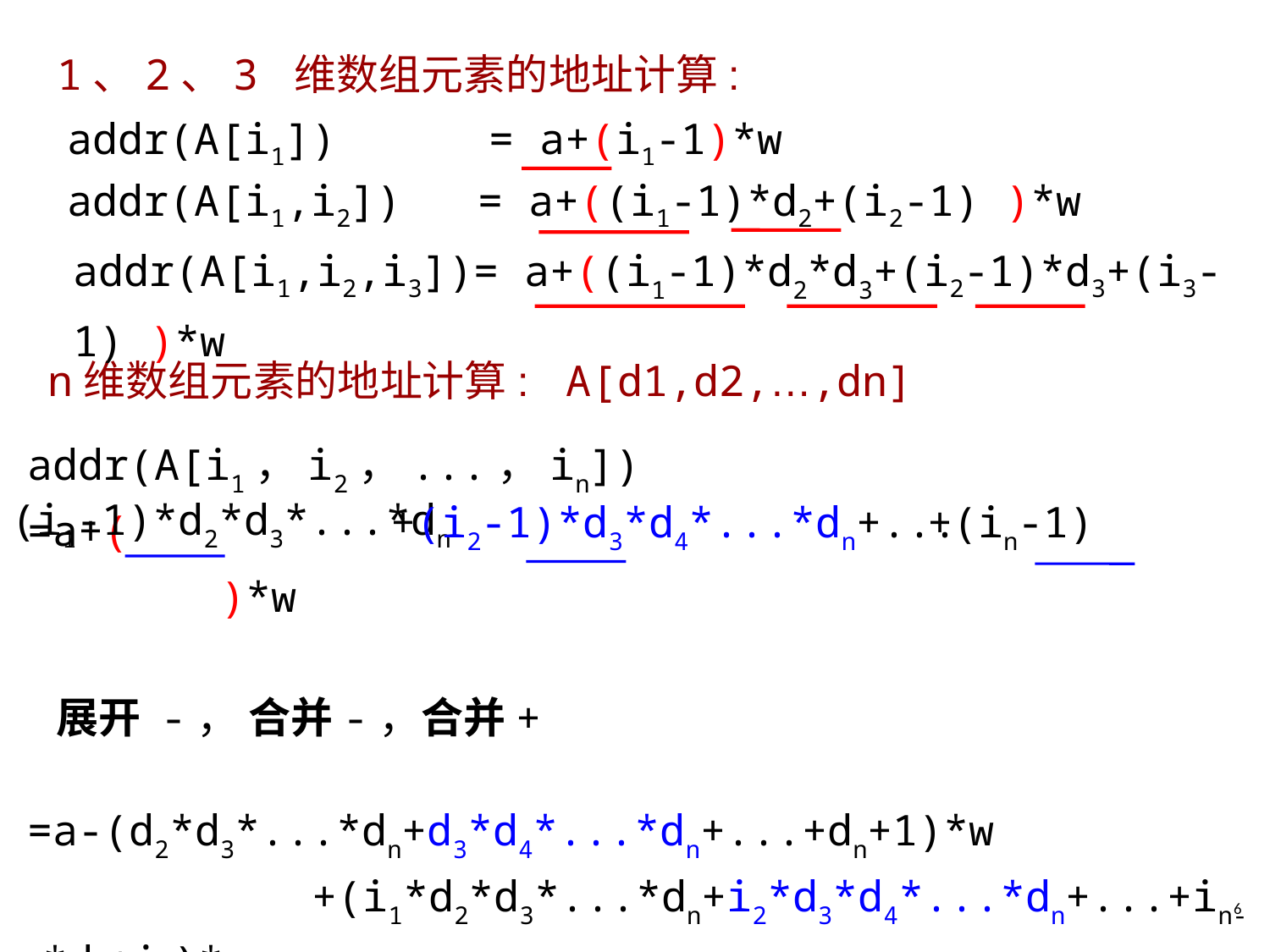

1、2、3 维数组元素的地址计算:
addr(A[i1])      = a+(i1-1)*w
addr(A[i1,i2])   = a+((i1-1)*d2+(i2-1) )*w

addr(A[i1,i2,i3])= a+((i1-1)*d2*d3+(i2-1)*d3+(i3-1) )*w

# n维数组元素的地址计算:  A[d1,d2,…,dn]
addr(A[i1，i2，...，in])
=a+((i1-1)*d2*d3*...*dn+(i2-1)*d3*d4*...*dn+...+ (in-1)  )*w

  展开 -， 合并-，合并+

=a-(d2*d3*...*dn+d3*d4*...*dn+...+dn+1)*w
   +(i1*d2*d3*...*dn+i2*d3*d4*...*dn+...+in-1*dn+in)*w

(i1-1)*d2*d3*...*dn
+(i2-1)*d3*d4*...*dn+...
+(in-1)

6